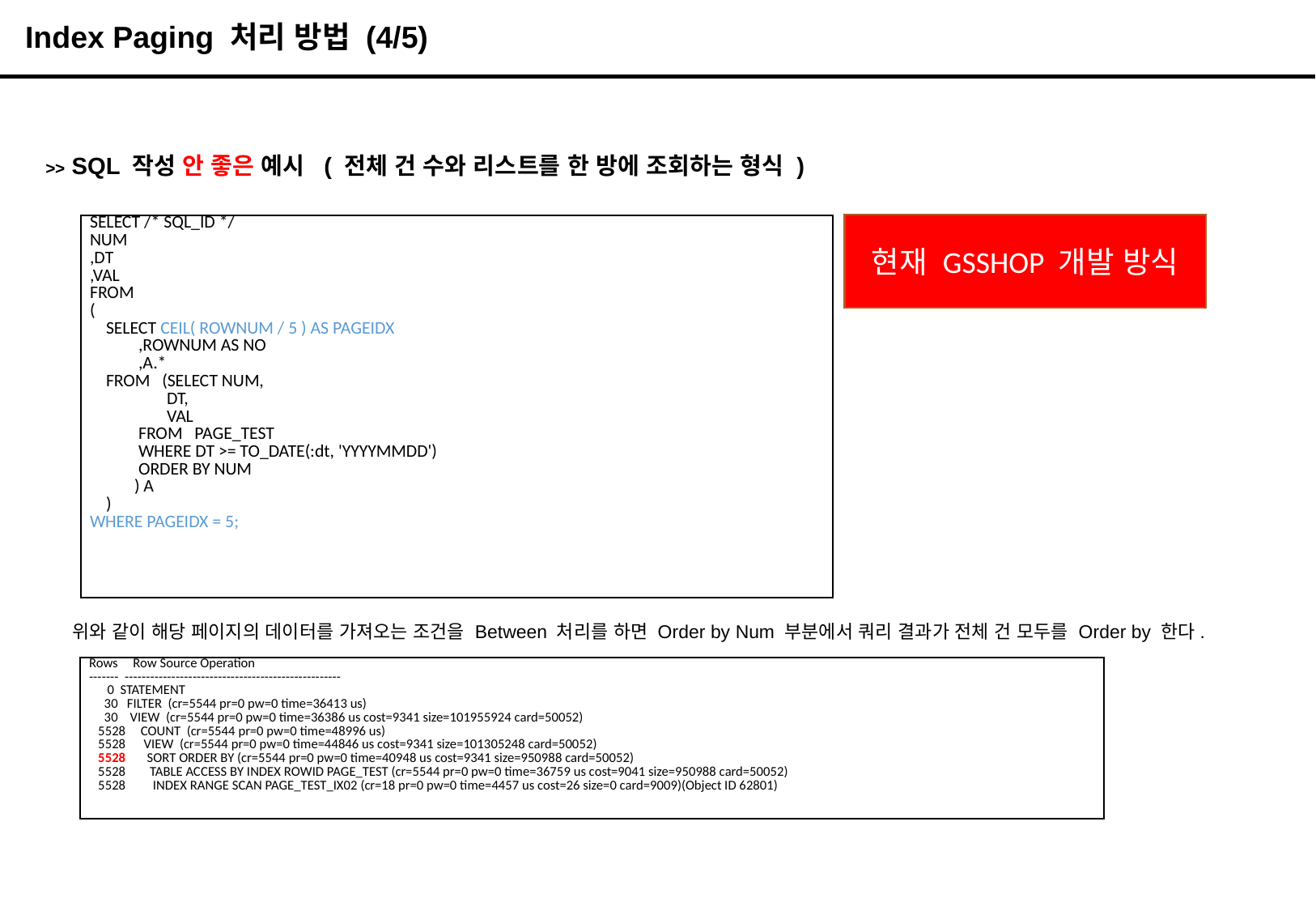

Index Paging 처리 방법 (4/5)
>> SQL 작성 안 좋은 예시  ( 전체 건 수와 리스트를 한 방에 조회하는 형식 )
현재 GSSHOP 개발 방식
| SELECT /\* SQL\_ID \*/ NUM ,DT ,VAL FROM ( SELECT CEIL( ROWNUM / 5 ) AS PAGEIDX ,ROWNUM AS NO ,A.\* FROM (SELECT NUM, DT, VAL FROM PAGE\_TEST WHERE DT >= TO\_DATE(:dt, 'YYYYMMDD') ORDER BY NUM ) A ) WHERE PAGEIDX = 5; |
| --- |
위와 같이 해당 페이지의 데이터를 가져오는 조건을 Between 처리를 하면 Order by Num 부분에서 쿼리 결과가 전체 건 모두를 Order by 한다.
| Rows Row Source Operation ------- --------------------------------------------------- 0 STATEMENT 30 FILTER (cr=5544 pr=0 pw=0 time=36413 us) 30 VIEW (cr=5544 pr=0 pw=0 time=36386 us cost=9341 size=101955924 card=50052) 5528 COUNT (cr=5544 pr=0 pw=0 time=48996 us) 5528 VIEW (cr=5544 pr=0 pw=0 time=44846 us cost=9341 size=101305248 card=50052) 5528 SORT ORDER BY (cr=5544 pr=0 pw=0 time=40948 us cost=9341 size=950988 card=50052) 5528 TABLE ACCESS BY INDEX ROWID PAGE\_TEST (cr=5544 pr=0 pw=0 time=36759 us cost=9041 size=950988 card=50052) 5528 INDEX RANGE SCAN PAGE\_TEST\_IX02 (cr=18 pr=0 pw=0 time=4457 us cost=26 size=0 card=9009)(Object ID 62801) |
| --- |